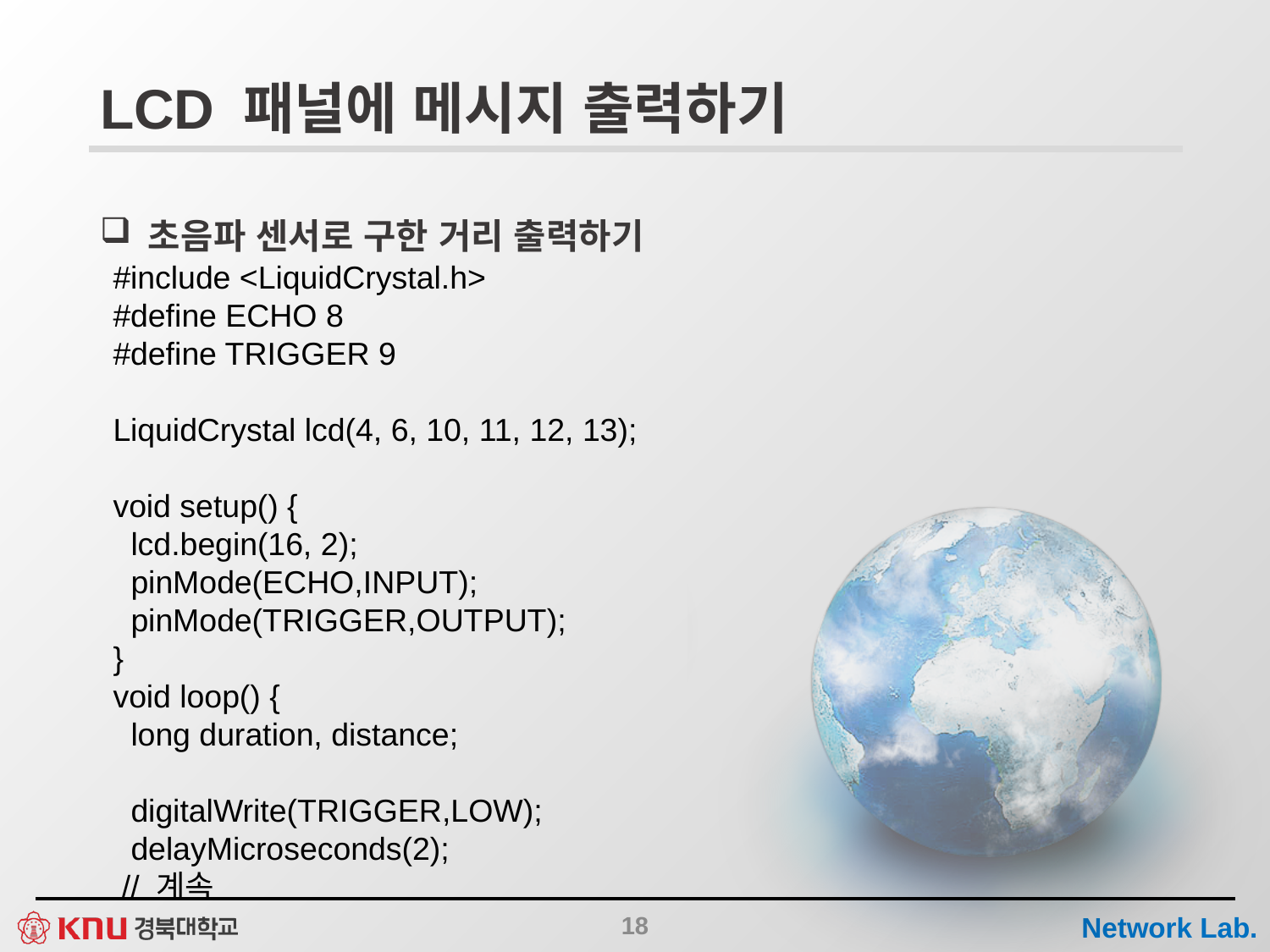

# LCD 패널에 메시지 출력하기
 초음파 센서로 구한 거리 출력하기
#include <LiquidCrystal.h>
#define ECHO 8
#define TRIGGER 9

LiquidCrystal lcd(4, 6, 10, 11, 12, 13);

void setup() {
  lcd.begin(16, 2);
  pinMode(ECHO,INPUT);
  pinMode(TRIGGER,OUTPUT);
}
void loop() {
  long duration, distance;

  digitalWrite(TRIGGER,LOW);
  delayMicroseconds(2);
 // 계속
18